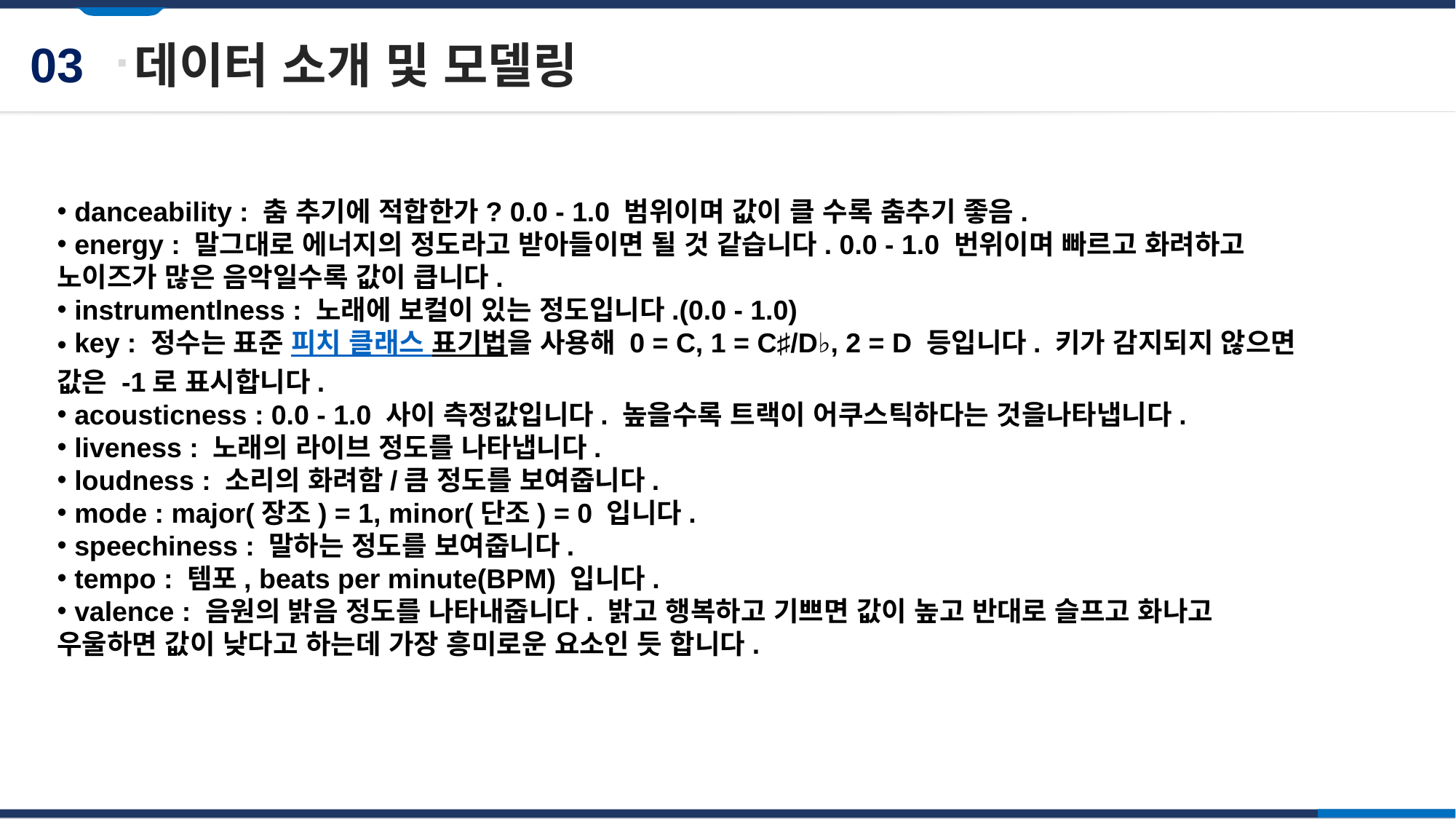

03
데이터 소개 및 모델링

 danceability : 춤 추기에 적합한가? 0.0 - 1.0 범위이며 값이 클 수록 춤추기 좋음.
 energy : 말그대로 에너지의 정도라고 받아들이면 될 것 같습니다. 0.0 - 1.0 번위이며 빠르고 화려하고 노이즈가 많은 음악일수록 값이 큽니다.
 instrumentlness : 노래에 보컬이 있는 정도입니다.(0.0 - 1.0)
 key : 정수는 표준 피치 클래스 표기법을 사용해 0 = C, 1 = C♯/D♭, 2 = D 등입니다. 키가 감지되지 않으면 값은 -1로 표시합니다.
 acousticness : 0.0 - 1.0 사이 측정값입니다. 높을수록 트랙이 어쿠스틱하다는 것을나타냅니다.
 liveness : 노래의 라이브 정도를 나타냅니다.
 loudness : 소리의 화려함/큼 정도를 보여줍니다.
 mode : major(장조) = 1, minor(단조) = 0 입니다.
 speechiness : 말하는 정도를 보여줍니다.
 tempo : 템포, beats per minute(BPM) 입니다.
 valence : 음원의 밝음 정도를 나타내줍니다. 밝고 행복하고 기쁘면 값이 높고 반대로 슬프고 화나고 우울하면 값이 낮다고 하는데 가장 흥미로운 요소인 듯 합니다.